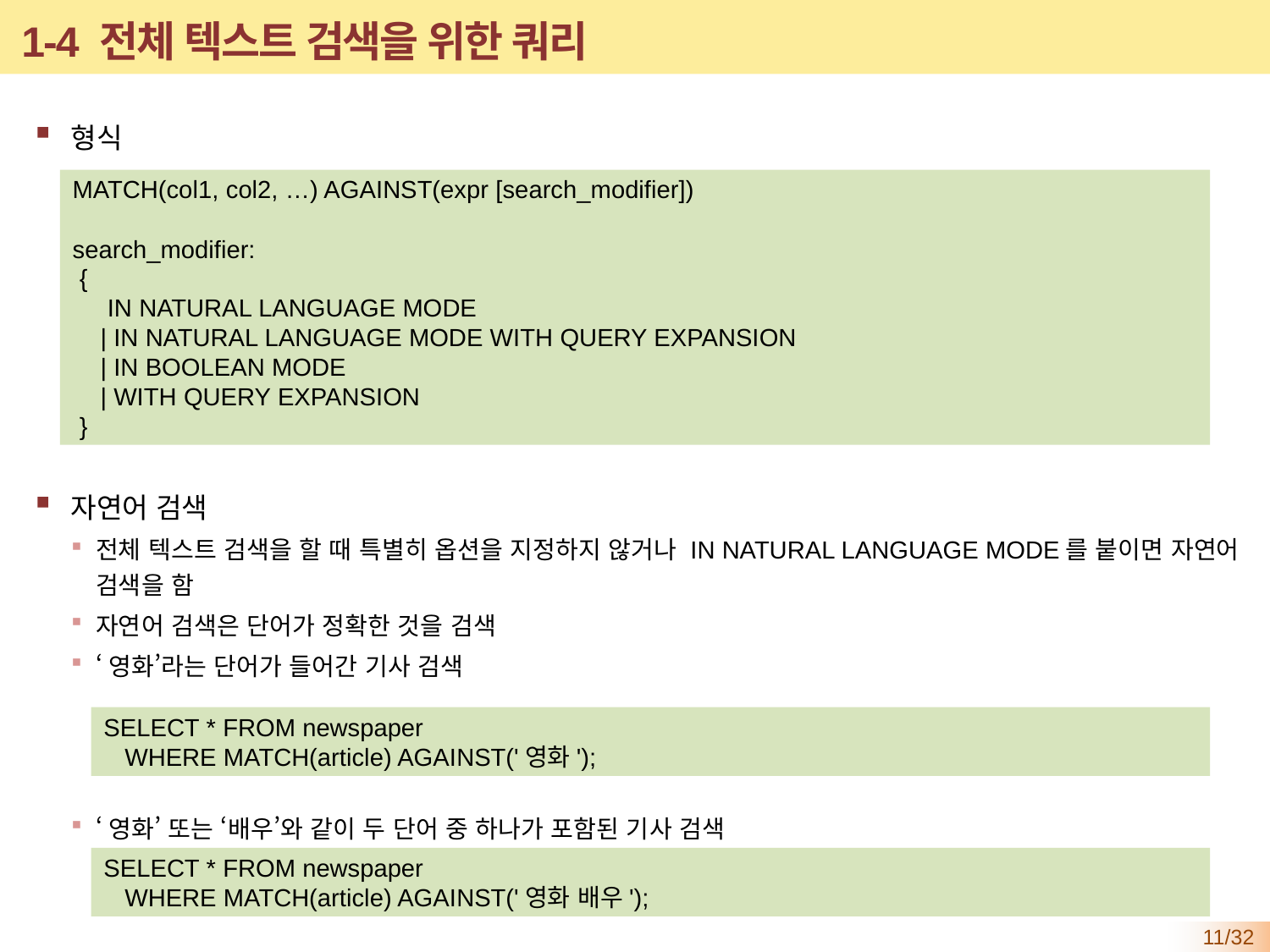

# 1-4 전체 텍스트 검색을 위한 쿼리
형식

자연어 검색
전체 텍스트 검색을 할 때 특별히 옵션을 지정하지 않거나 IN NATURAL LANGUAGE MODE를 붙이면 자연어 검색을 함
자연어 검색은 단어가 정확한 것을 검색
‘영화’라는 단어가 들어간 기사 검색

‘영화’ 또는 ‘배우’와 같이 두 단어 중 하나가 포함된 기사 검색

MATCH(col1, col2, …) AGAINST(expr [search_modifier])

search_modifier:
 {
     IN NATURAL LANGUAGE MODE
    | IN NATURAL LANGUAGE MODE WITH QUERY EXPANSION
    | IN BOOLEAN MODE
    | WITH QUERY EXPANSION
 }
SELECT * FROM newspaper
   WHERE MATCH(article) AGAINST('영화');
SELECT * FROM newspaper
   WHERE MATCH(article) AGAINST('영화 배우');